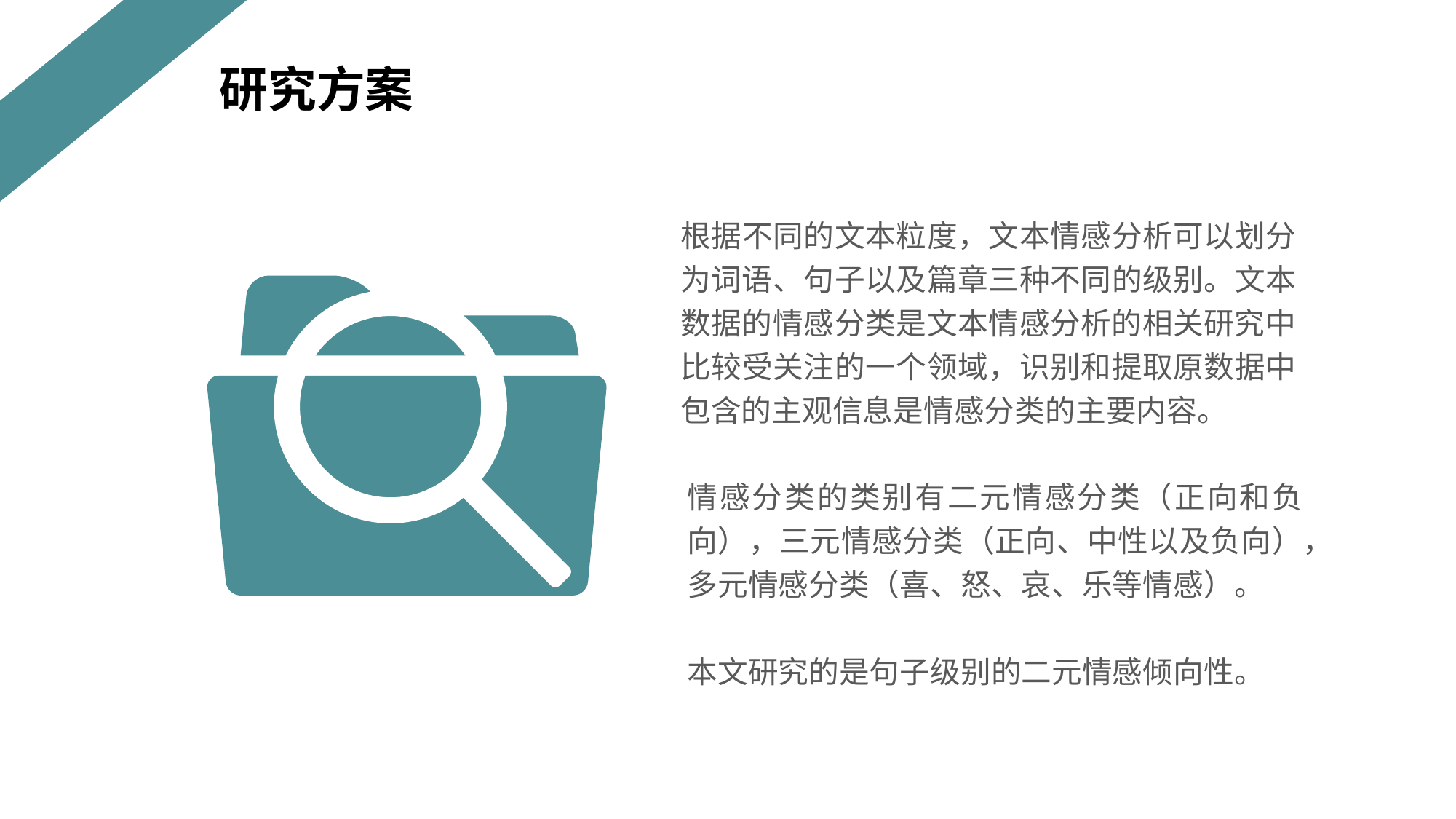

研究方案
根据不同的文本粒度，文本情感分析可以划分为词语、句子以及篇章三种不同的级别。文本数据的情感分类是文本情感分析的相关研究中比较受关注的一个领域，识别和提取原数据中包含的主观信息是情感分类的主要内容。

情感分类的类别有二元情感分类（正向和负向），三元情感分类（正向、中性以及负向），多元情感分类（喜、怒、哀、乐等情感）。

本文研究的是句子级别的二元情感倾向性。